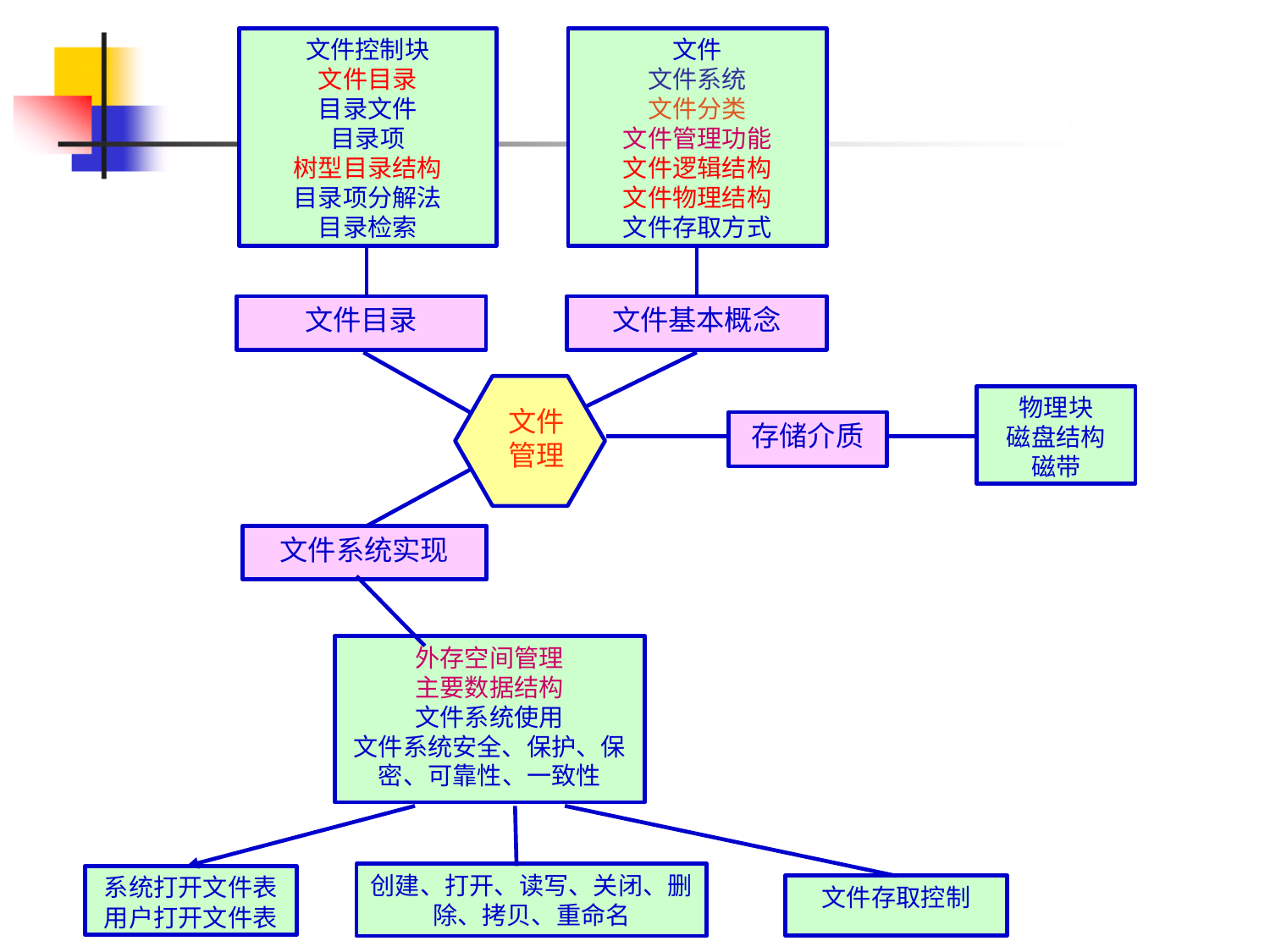

文件控制块
文件目录
目录文件
目录项
树型目录结构
目录项分解法
目录检索

文件
文件系统
文件分类
文件管理功能
文件逻辑结构
文件物理结构
文件存取方式

文件目录

文件基本概念

 文件
 管理

物理块
磁盘结构
磁带

存储介质

文件系统实现

外存空间管理
主要数据结构
文件系统使用
文件系统安全、保护、保密、可靠性、一致性

创建、打开、读写、关闭、删除、拷贝、重命名

系统打开文件表
用户打开文件表

文件存取控制